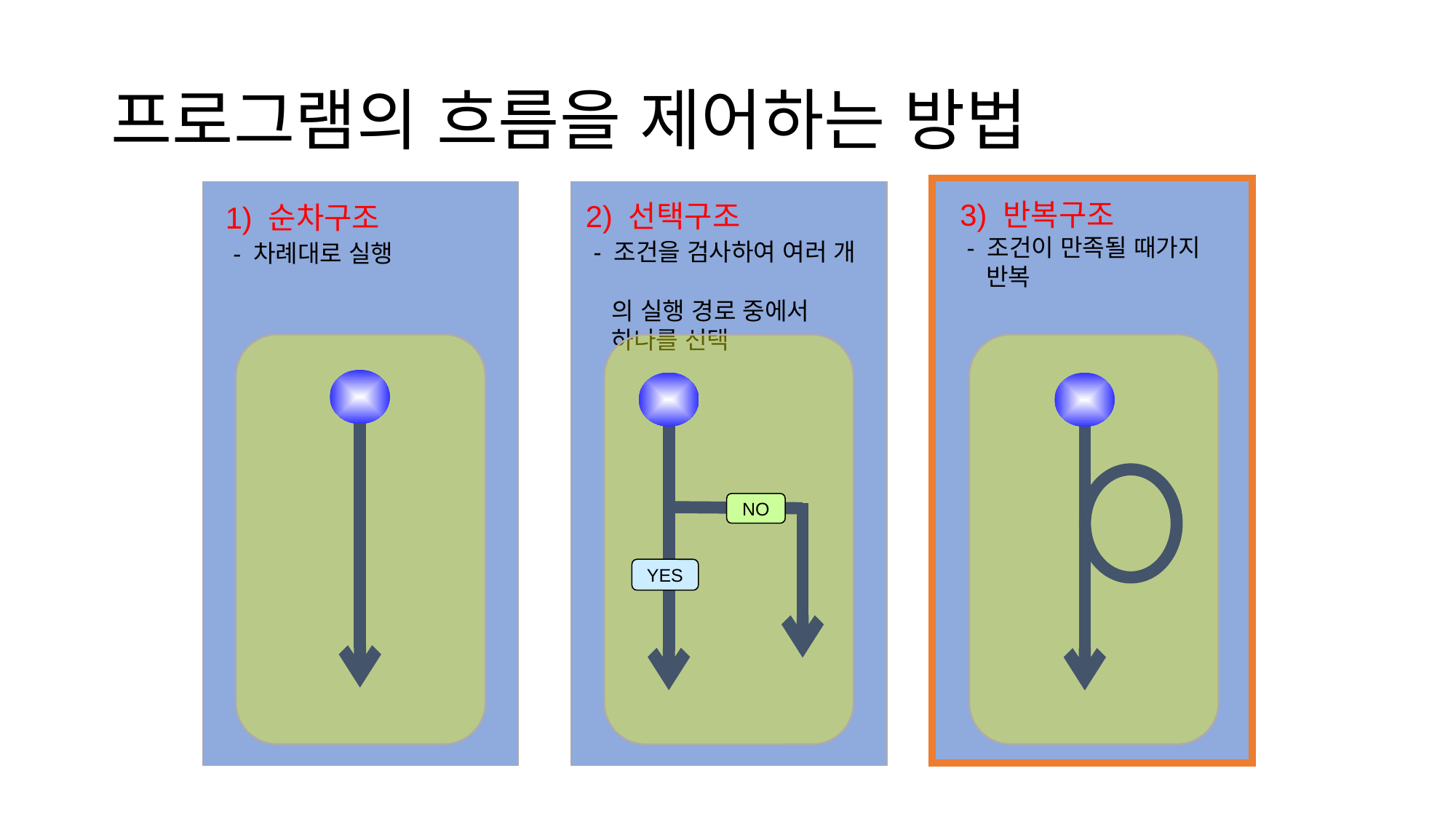

# 프로그램의 흐름을 제어하는 방법

3) 반복구조
 - 조건이 만족될 때가지
   반복
2) 선택구조
 - 조건을 검사하여 여러 개
   의 실행 경로 중에서
   하나를 선택
1) 순차구조
 - 차례대로 실행

NO
YES